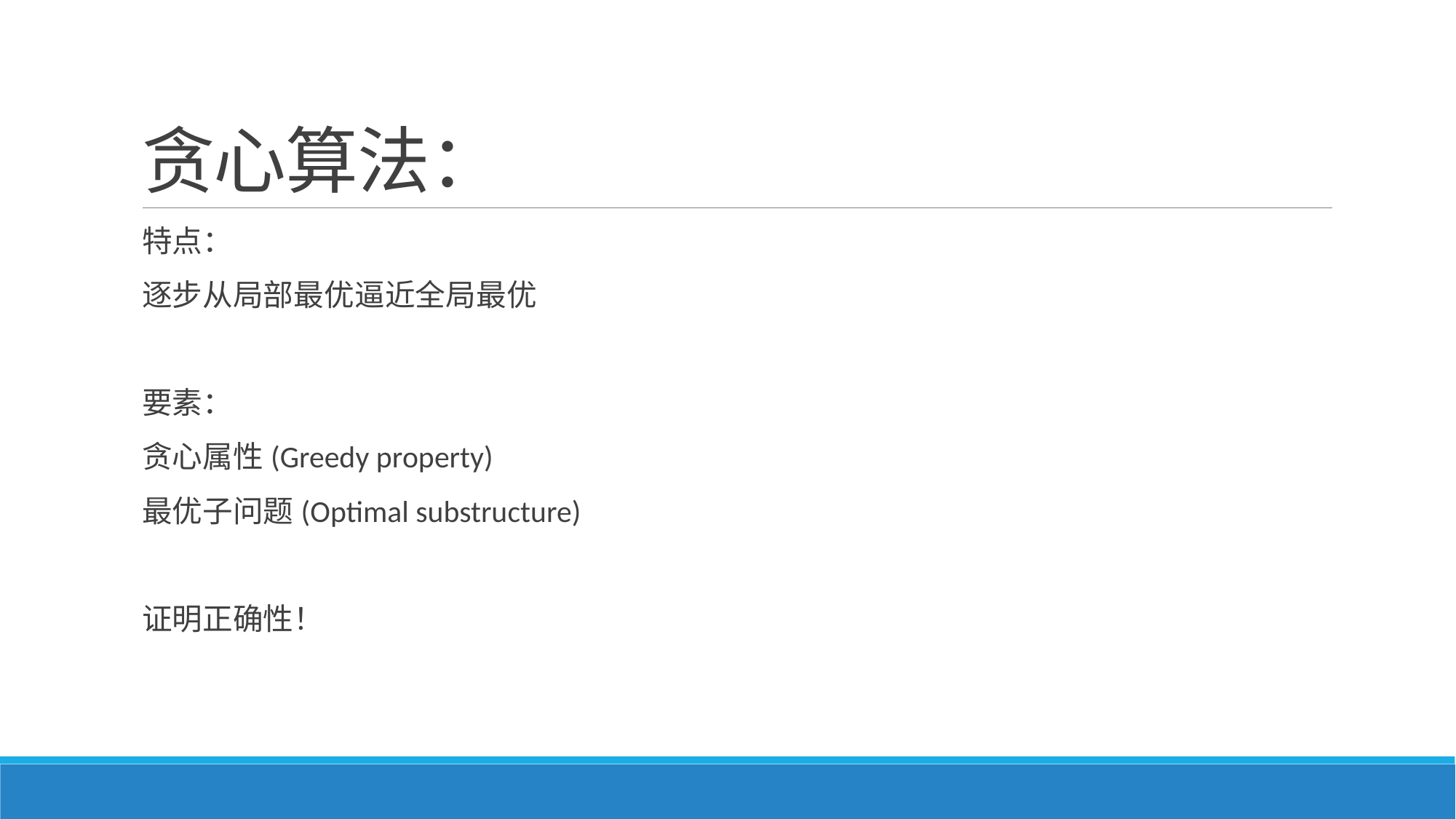

# 贪心算法：
特点：
逐步从局部最优逼近全局最优

要素：
贪心属性(Greedy property)
最优子问题(Optimal substructure)

证明正确性！